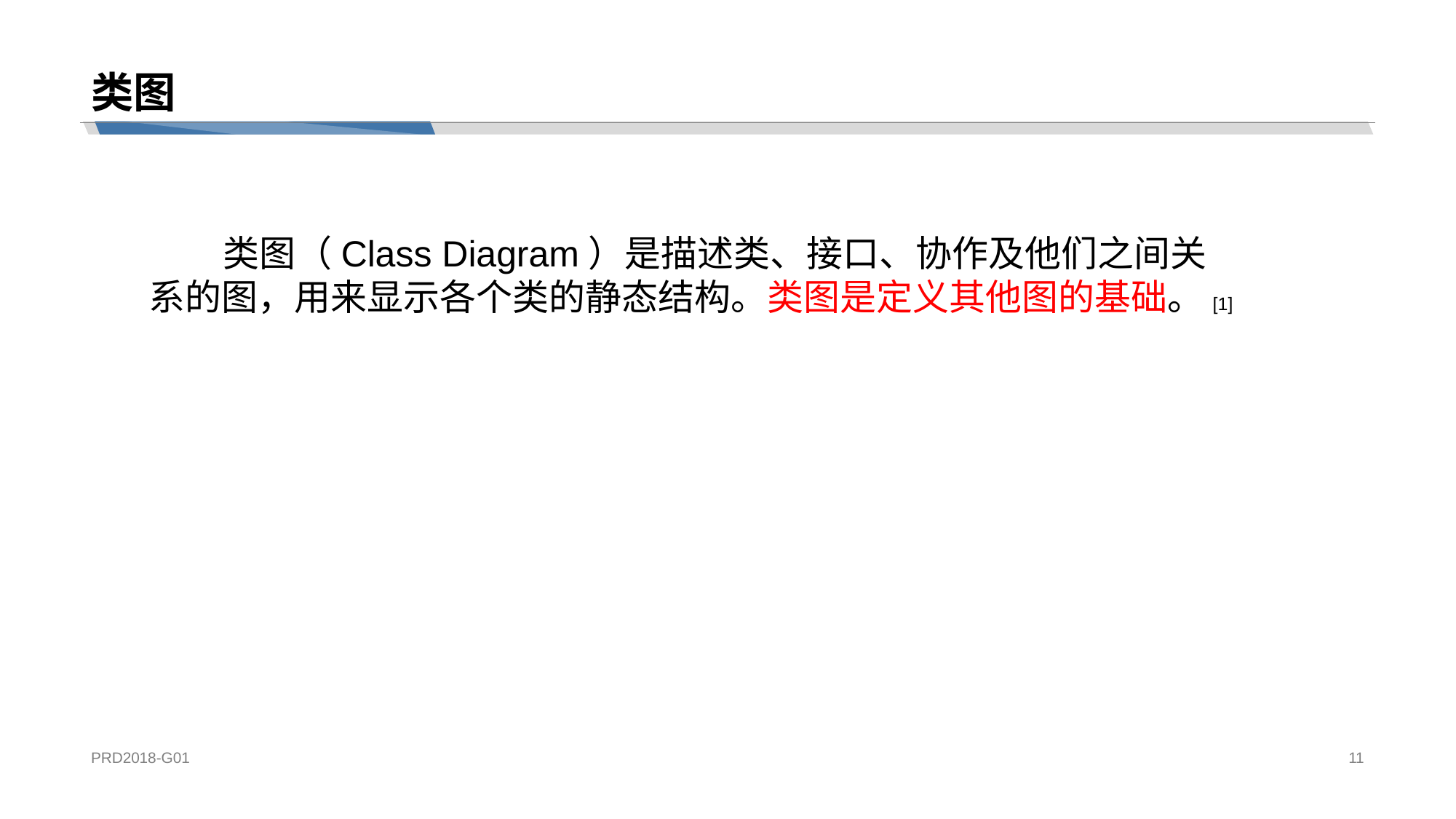

# 类图
        类图（Class Diagram）是描述类、接口、协作及他们之间关系的图，用来显示各个类的静态结构。类图是定义其他图的基础。[1]
PRD2018-G01
11